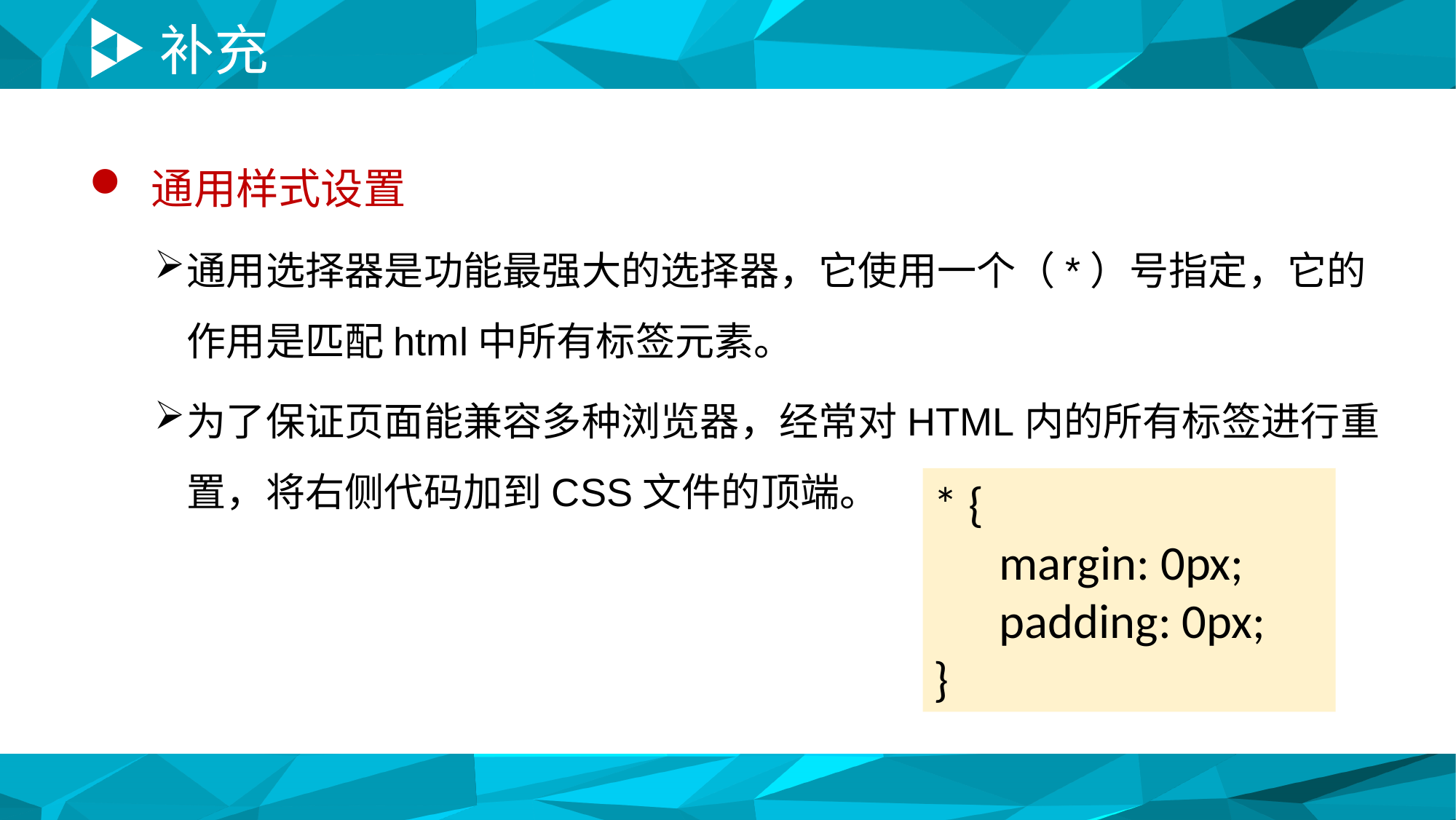

# 补充
 通用样式设置
通用选择器是功能最强大的选择器，它使用一个（*）号指定，它的作用是匹配html中所有标签元素。
为了保证页面能兼容多种浏览器，经常对HTML内的所有标签进行重置，将右侧代码加到CSS文件的顶端。

* {
      margin: 0px;
      padding: 0px;
}